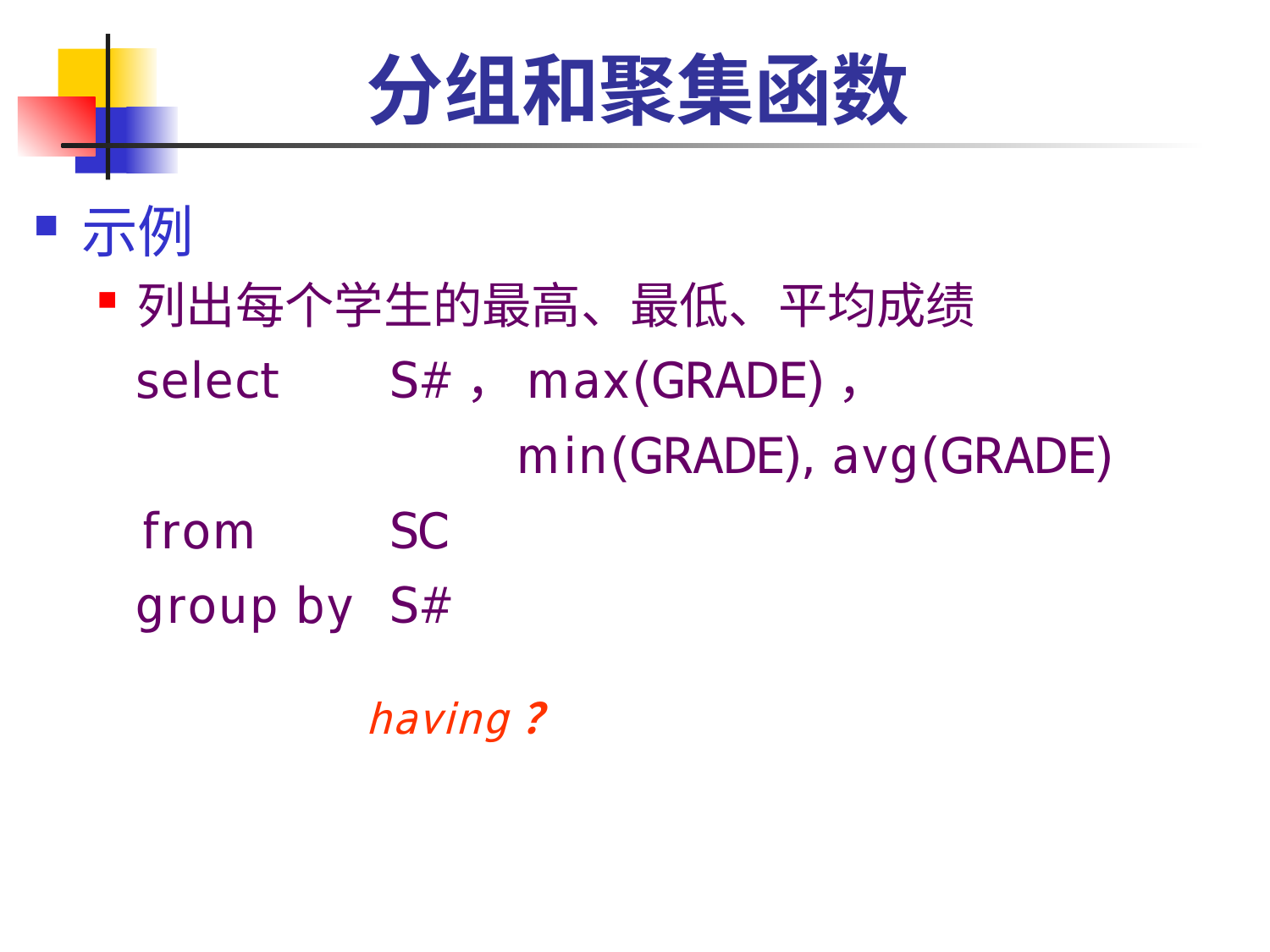

# 分组和聚集函数
示例
列出每个学生的最高、最低、平均成绩
	select    	S#，max(GRADE)，
				min(GRADE), avg(GRADE)
   from     	SC
  	group by  	S#
having？